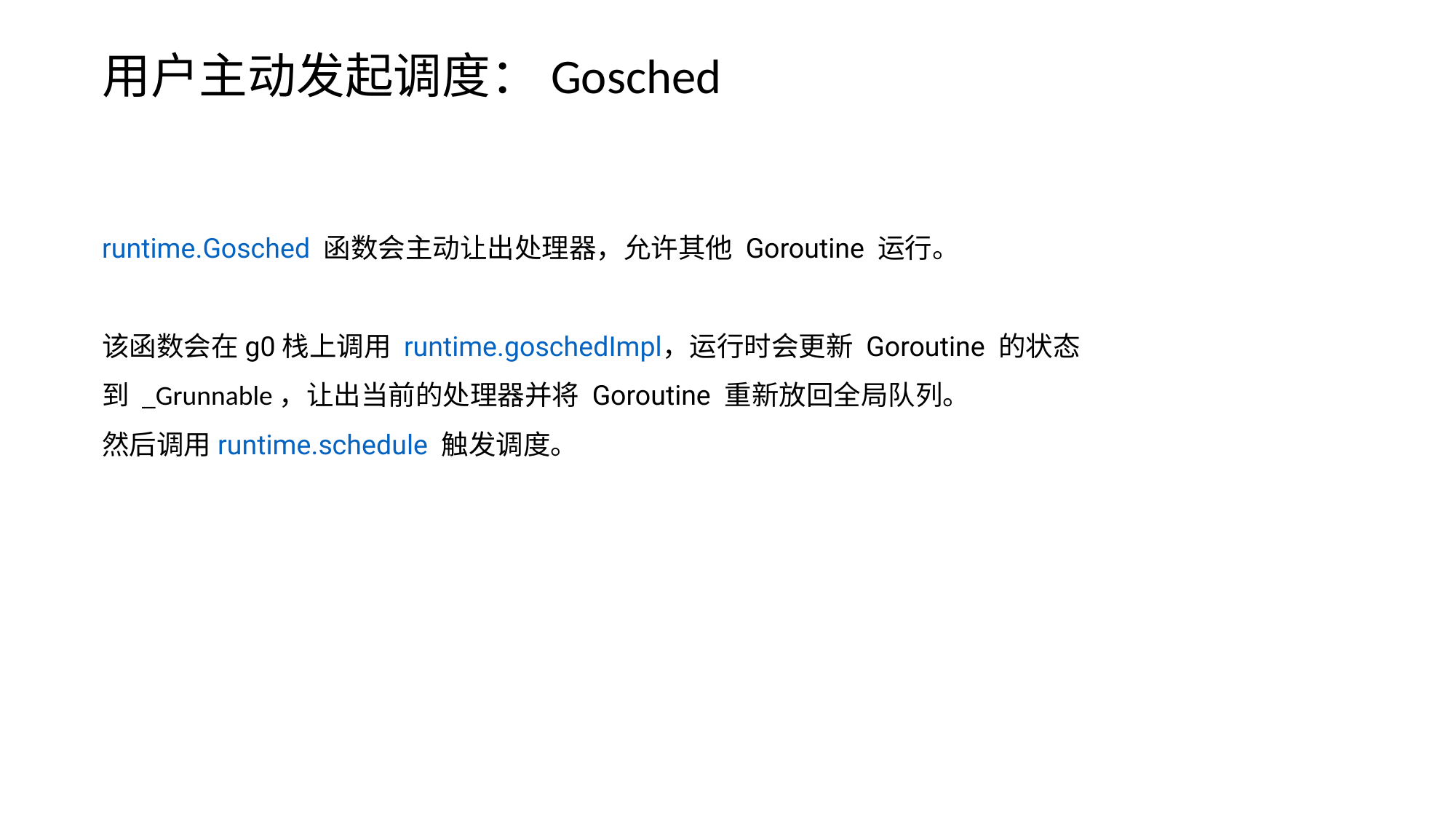

# 用户主动发起调度：Gosched
runtime.Gosched 函数会主动让出处理器，允许其他 Goroutine 运行。

该函数会在g0栈上调用 runtime.goschedImpl，运行时会更新 Goroutine 的状态到 _Grunnable，让出当前的处理器并将 Goroutine 重新放回全局队列。
然后调用runtime.schedule 触发调度。